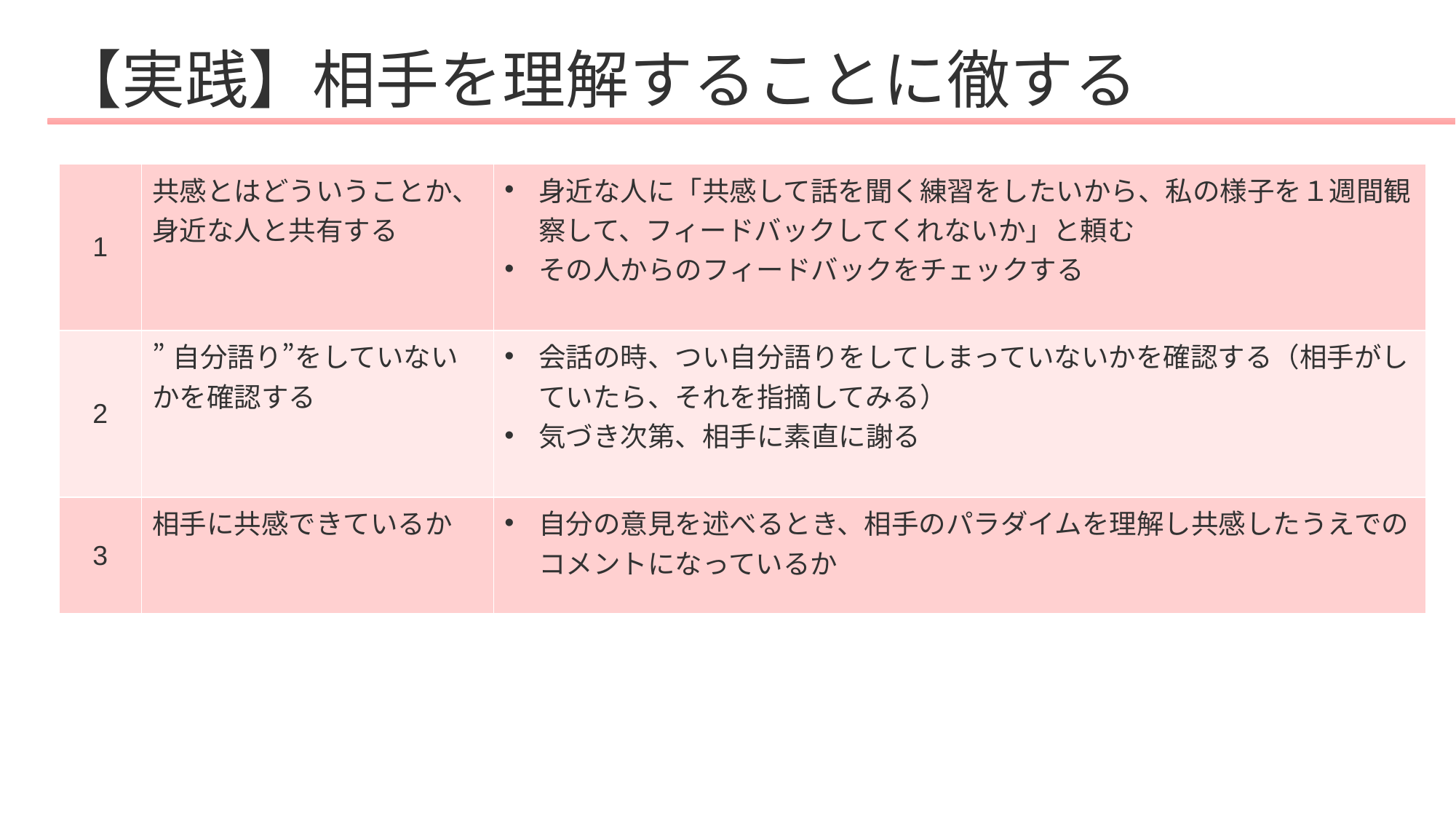

# 【実践】相手を理解することに徹する
| 1 | 共感とはどういうことか、身近な人と共有する | 身近な人に「共感して話を聞く練習をしたいから、私の様子を１週間観察して、フィードバックしてくれないか」と頼む その人からのフィードバックをチェックする |
| --- | --- | --- |
| 2 | ”自分語り”をしていないかを確認する | 会話の時、つい自分語りをしてしまっていないかを確認する（相手がしていたら、それを指摘してみる） 気づき次第、相手に素直に謝る |
| 3 | 相手に共感できているか | 自分の意見を述べるとき、相手のパラダイムを理解し共感したうえでのコメントになっているか |
50